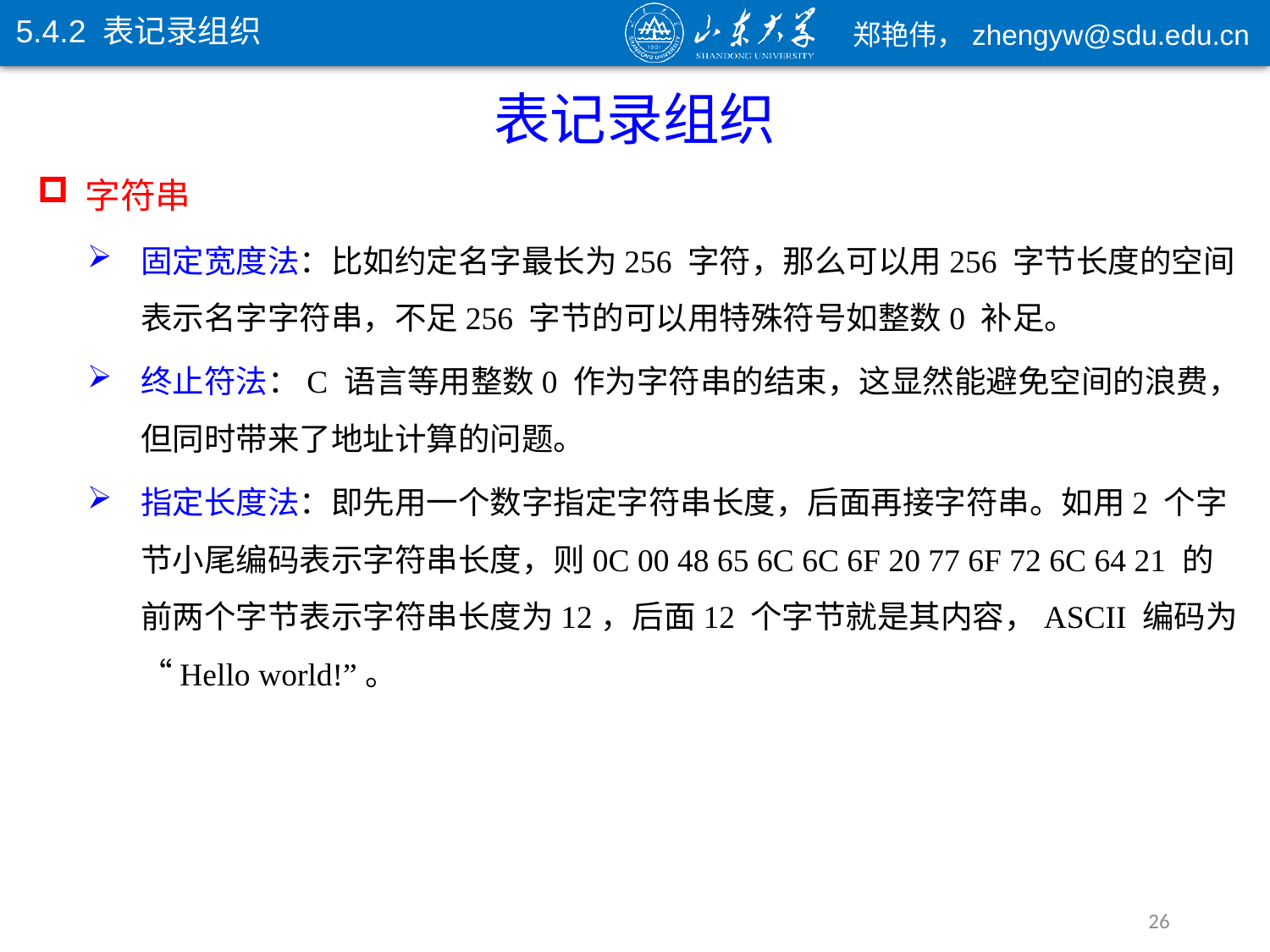

5.4.2 表记录组织
表记录组织
字符串
固定宽度法：比如约定名字最长为256 字符，那么可以用256 字节长度的空间表示名字字符串，不足256 字节的可以用特殊符号如整数0 补足。
终止符法：C 语言等用整数0 作为字符串的结束，这显然能避免空间的浪费，但同时带来了地址计算的问题。
指定长度法：即先用一个数字指定字符串长度，后面再接字符串。如用2 个字节小尾编码表示字符串长度，则0C 00 48 65 6C 6C 6F 20 77 6F 72 6C 64 21 的前两个字节表示字符串长度为12，后面12 个字节就是其内容，ASCII 编码为“Hello world!”。
26